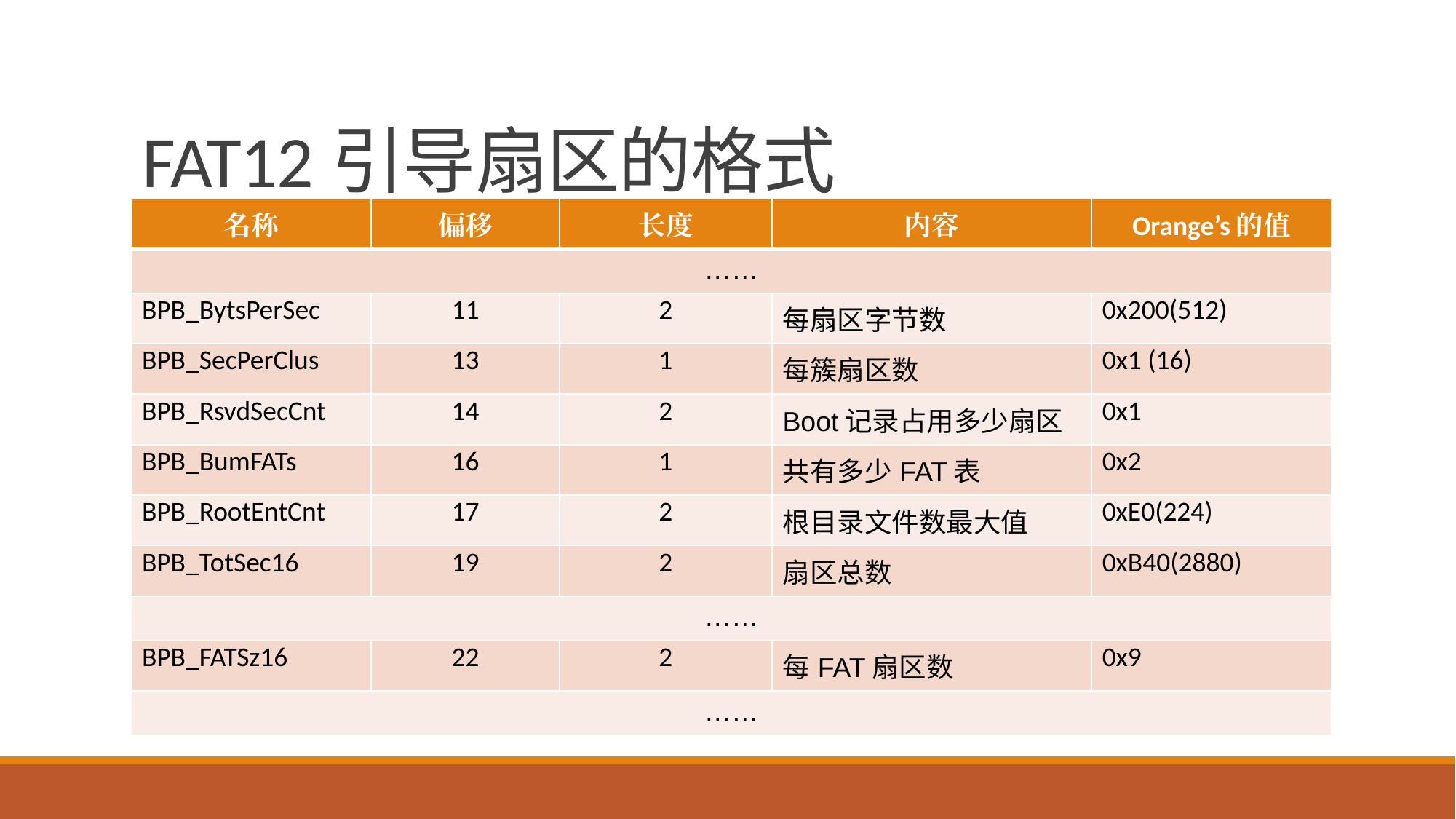

# FAT12引导扇区的格式
| 名称 | 偏移 | 长度 | 内容 | Orange’s的值 |
| --- | --- | --- | --- | --- |
| …… |  |  |  |  |
| BPB\_BytsPerSec | 11 | 2 | 每扇区字节数 | 0x200(512) |
| BPB\_SecPerClus | 13 | 1 | 每簇扇区数 | 0x1 (16) |
| BPB\_RsvdSecCnt | 14 | 2 | Boot记录占用多少扇区 | 0x1 |
| BPB\_BumFATs | 16 | 1 | 共有多少FAT表 | 0x2 |
| BPB\_RootEntCnt | 17 | 2 | 根目录文件数最大值 | 0xE0(224) |
| BPB\_TotSec16 | 19 | 2 | 扇区总数 | 0xB40(2880) |
| …… |  |  |  |  |
| BPB\_FATSz16 | 22 | 2 | 每FAT扇区数 | 0x9 |
| …… |  |  |  |  |